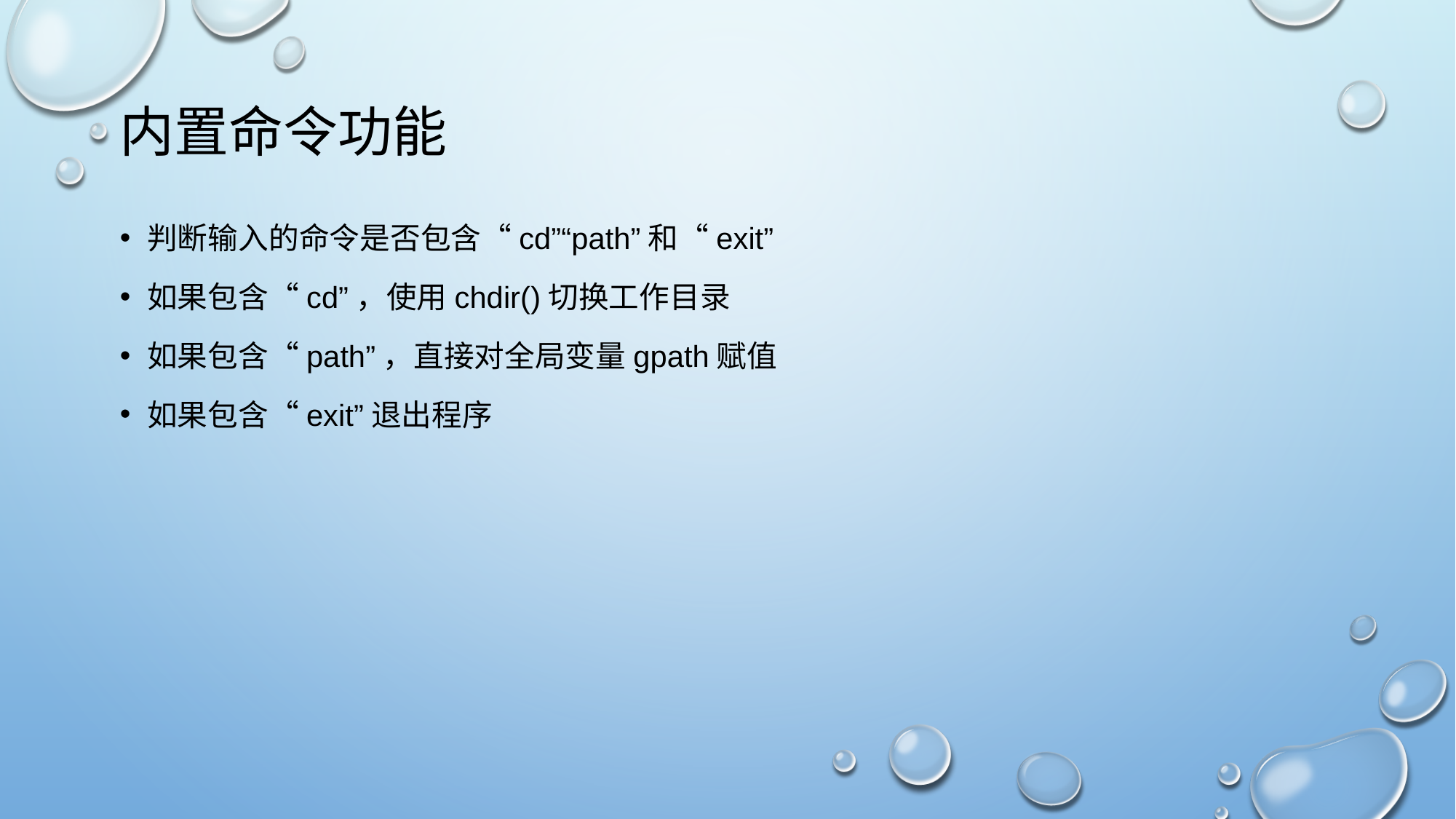

# 内置命令功能
判断输入的命令是否包含“cd”“path”和“exit”
如果包含“cd”，使用chdir()切换工作目录
如果包含“path”，直接对全局变量gpath赋值
如果包含“exit”退出程序